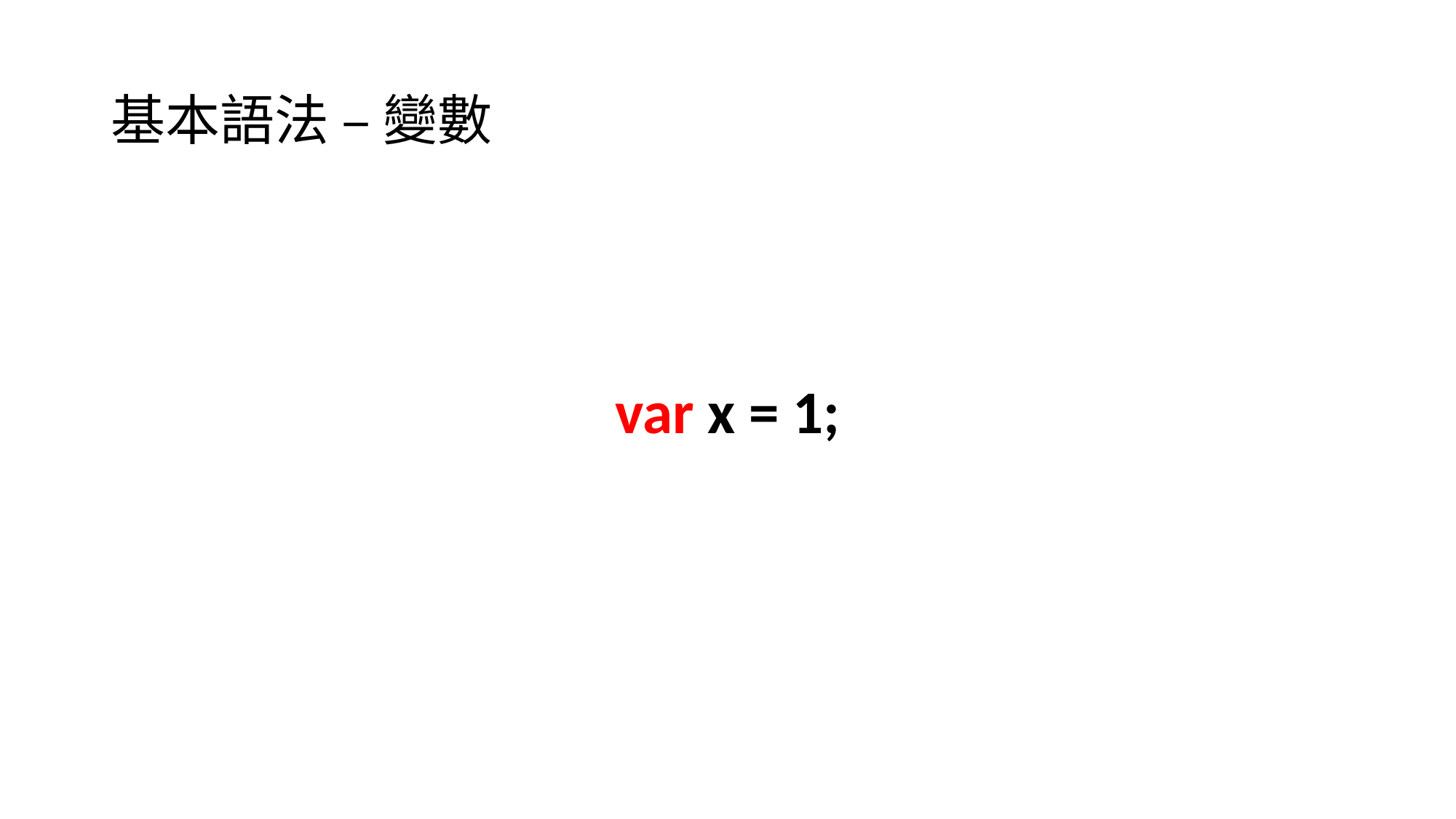

# 基本語法 – 變數
var x = 1;